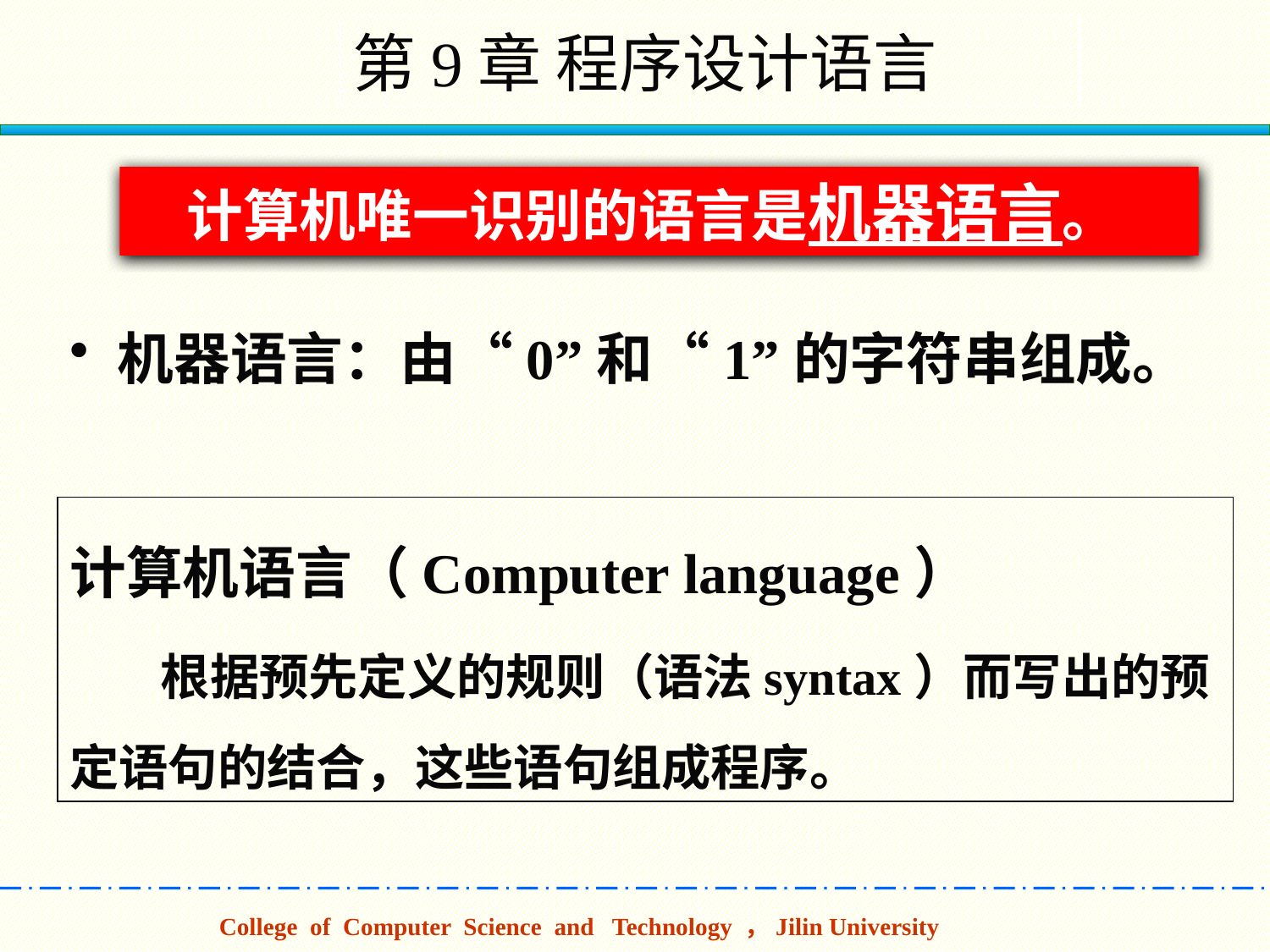

第9章 程序设计语言
计算机唯一识别的语言是机器语言。
机器语言：由“0”和“1”的字符串组成。
计算机语言（Computer language）
      根据预先定义的规则（语法syntax）而写出的预定语句的结合，这些语句组成程序。